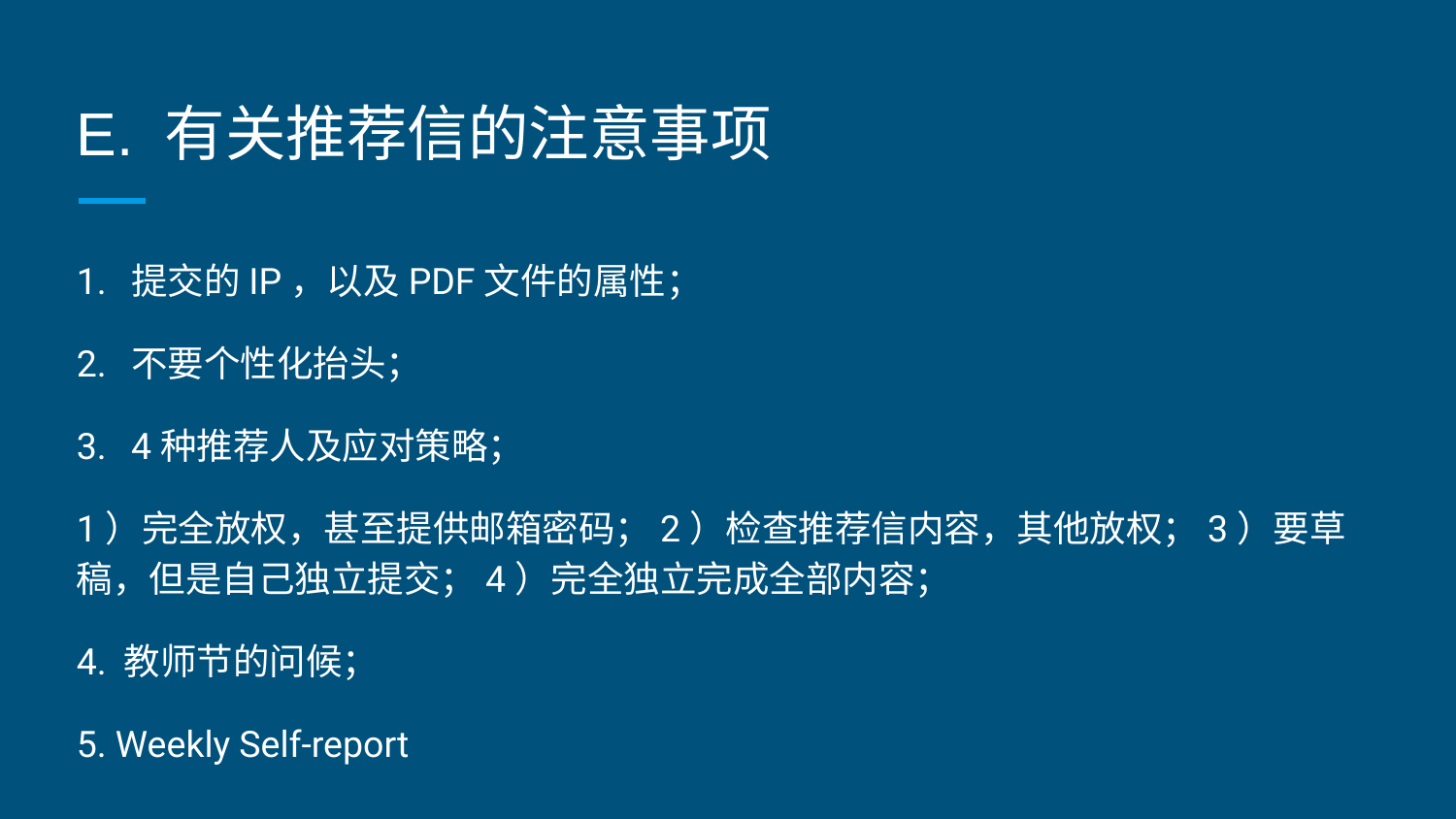

# E. 有关推荐信的注意事项
提交的IP，以及PDF文件的属性；
不要个性化抬头；
4种推荐人及应对策略；
1）完全放权，甚至提供邮箱密码；2）检查推荐信内容，其他放权；3）要草稿，但是自己独立提交；4）完全独立完成全部内容；
4. 教师节的问候；
5. Weekly Self-report